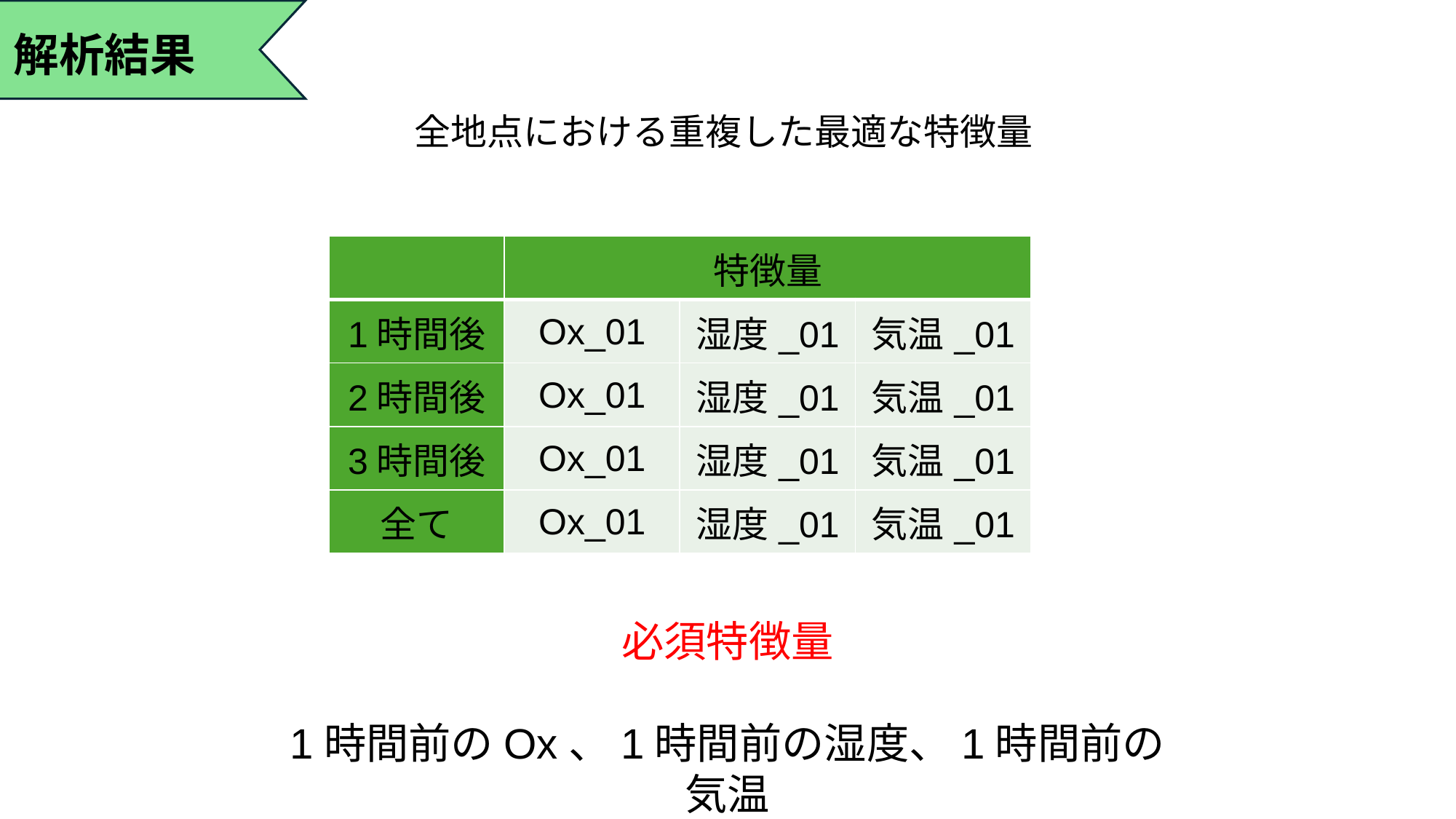

解析結果
全地点における重複した最適な特徴量
|  | 特徴量 |  |  |
| --- | --- | --- | --- |
| 1時間後 | Ox\_01 | 湿度\_01 | 気温\_01 |
| 2時間後 | Ox\_01 | 湿度\_01 | 気温\_01 |
| 3時間後 | Ox\_01 | 湿度\_01 | 気温\_01 |
| 全て | Ox\_01 | 湿度\_01 | 気温\_01 |
必須特徴量
1時間前のOx、1時間前の湿度、1時間前の気温